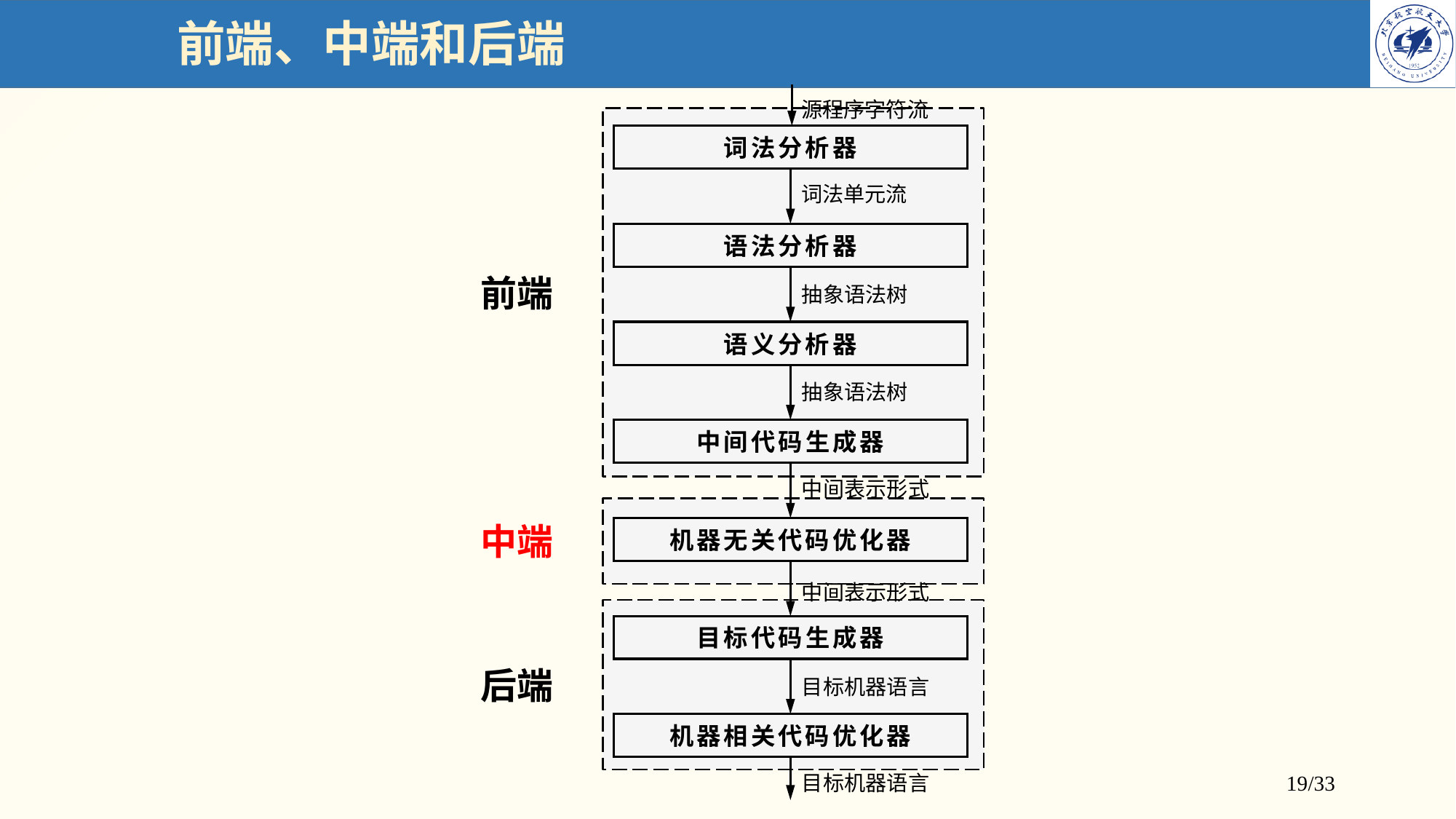

# 前端、中端和后端
源程序字符流
词法单元流
抽象语法树
抽象语法树
中间表示形式
中间表示形式
目标机器语言
目标机器语言

前端
词法分析器
语法分析器
语义分析器
中间代码生成器

中端
机器无关代码优化器

后端
目标代码生成器
机器相关代码优化器